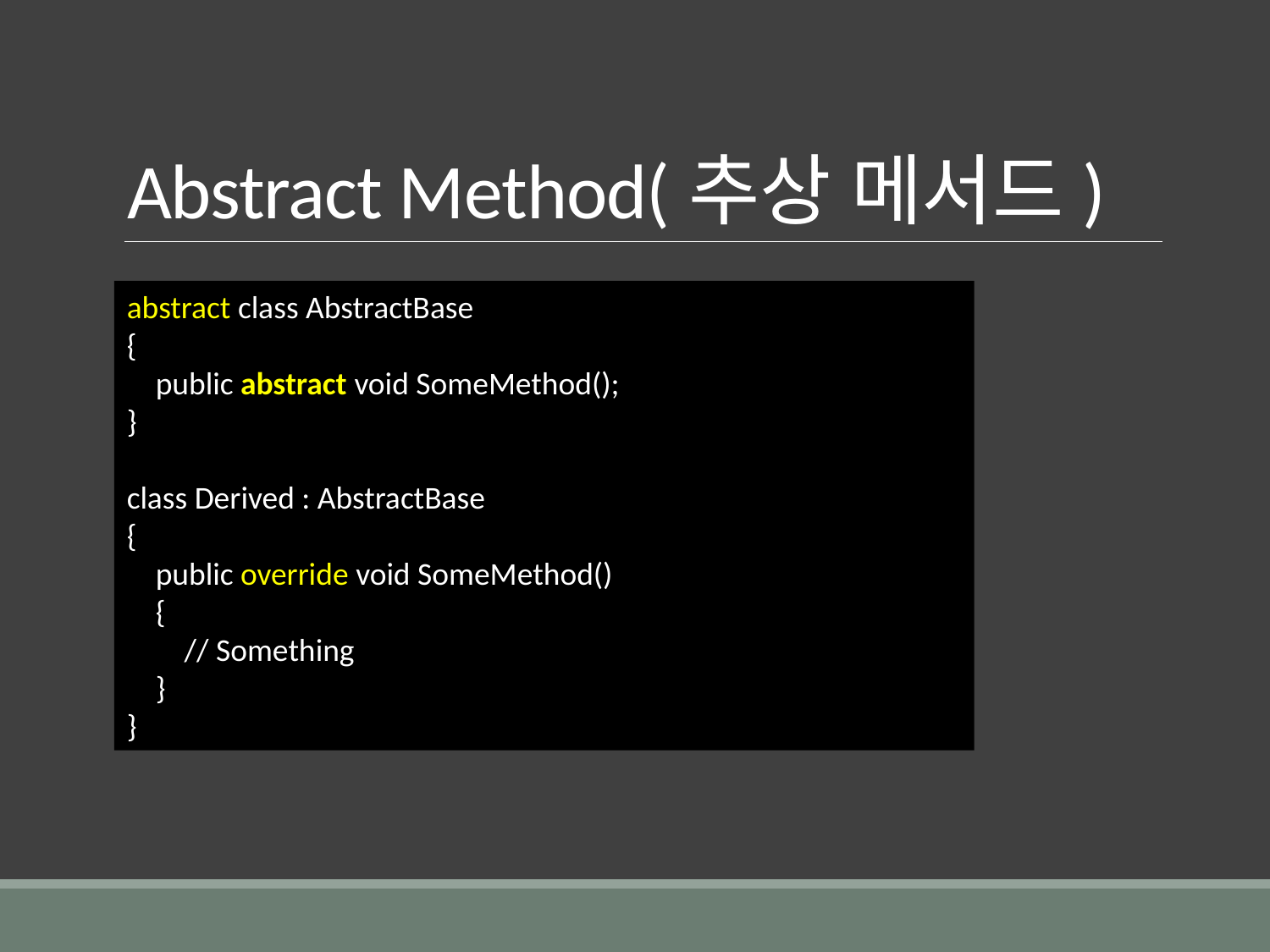

# Abstract Method(추상 메서드)
abstract class AbstractBase
{
    public abstract void SomeMethod();
}

class Derived : AbstractBase
{
    public override void SomeMethod()
    {
        // Something
    }
}